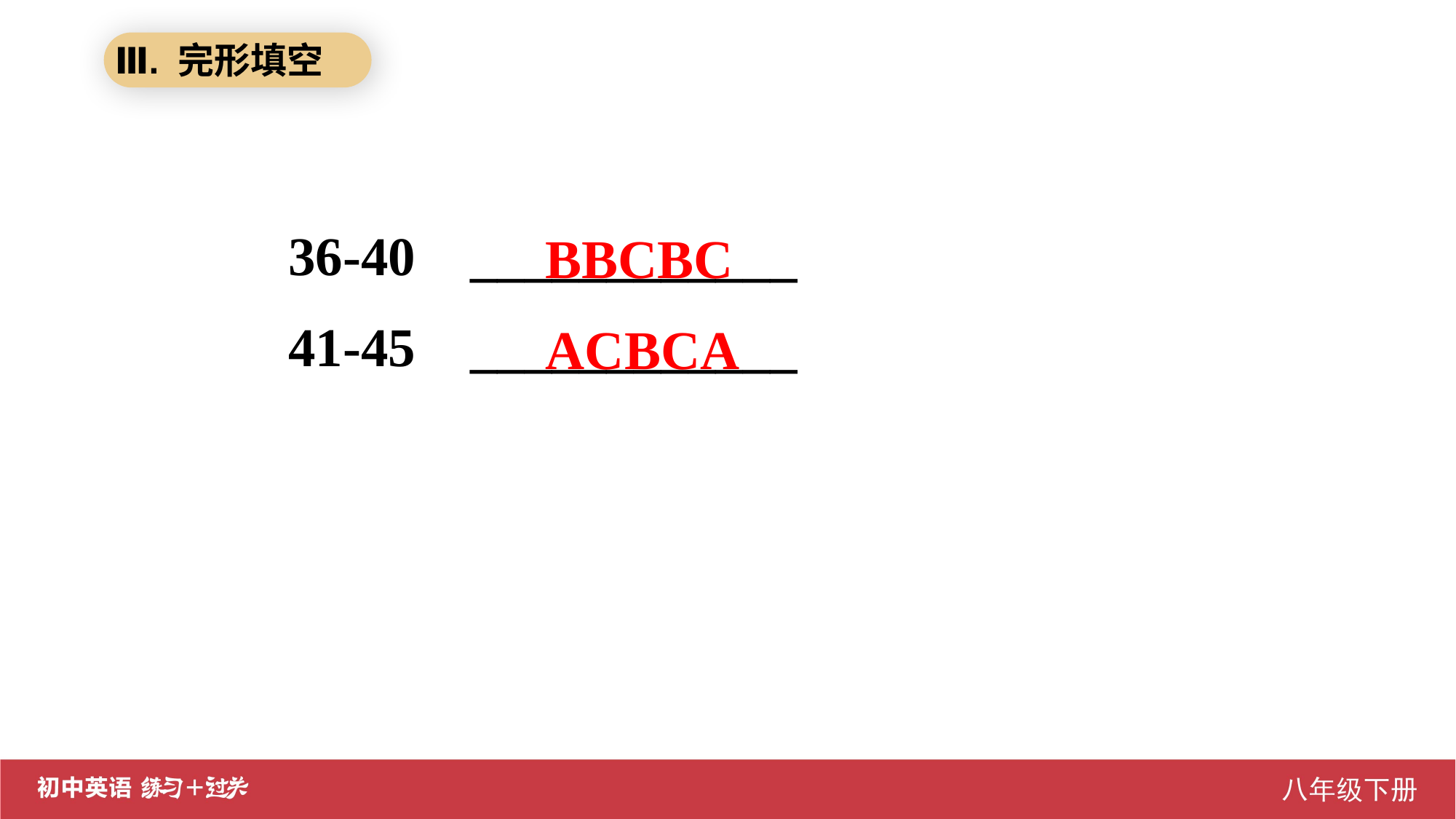

Ⅲ. 完形填空
36-40    ____________
41-45    ____________
        BBCBC
        ACBCA